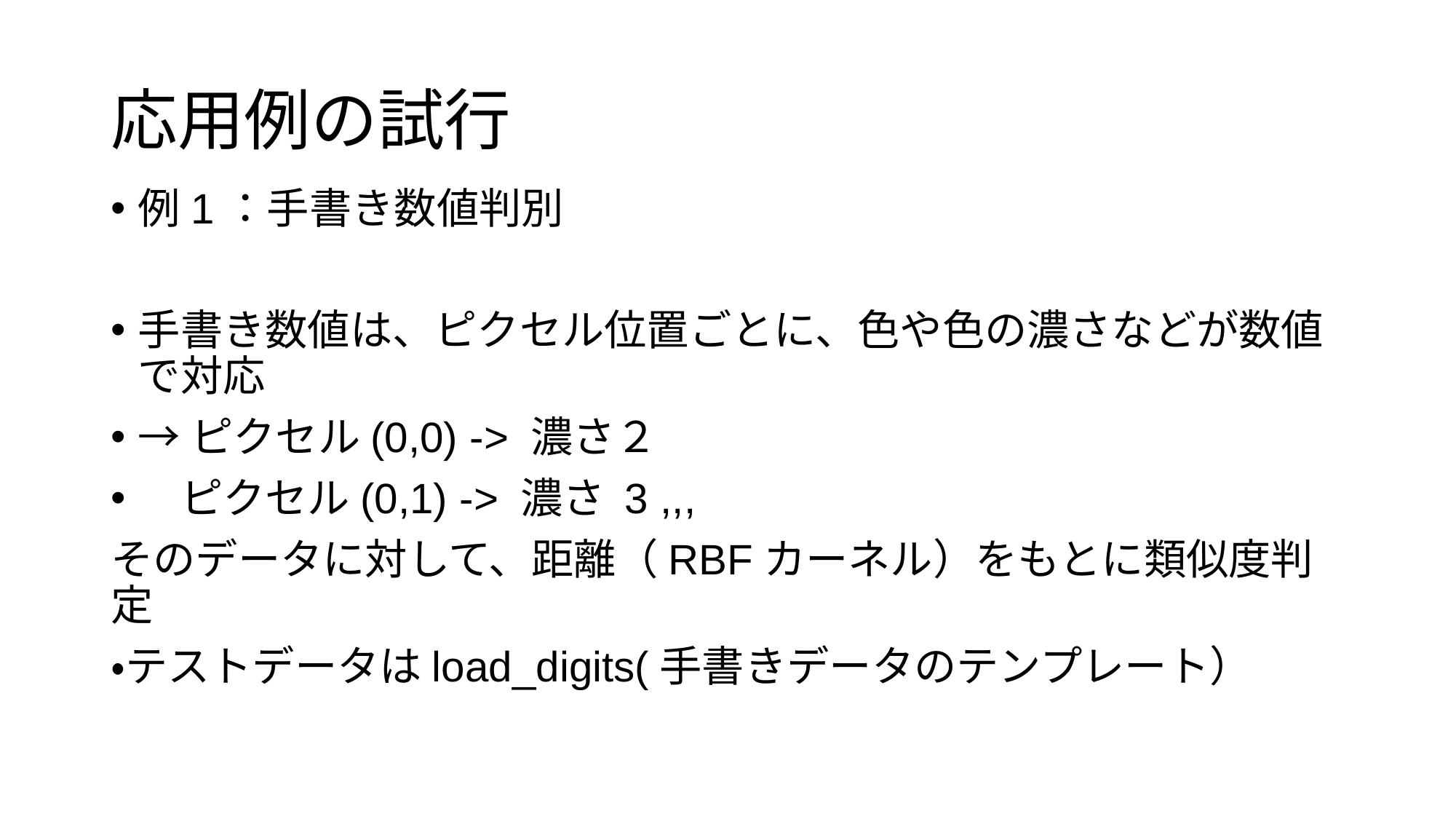

# 応用例の試行
例1：手書き数値判別

手書き数値は、ピクセル位置ごとに、色や色の濃さなどが数値で対応
→ピクセル(0,0) -> 濃さ２
　ピクセル(0,1) -> 濃さ 3 ,,,
そのデータに対して、距離（RBFカーネル）をもとに類似度判定
・テストデータはload_digits(手書きデータのテンプレート）